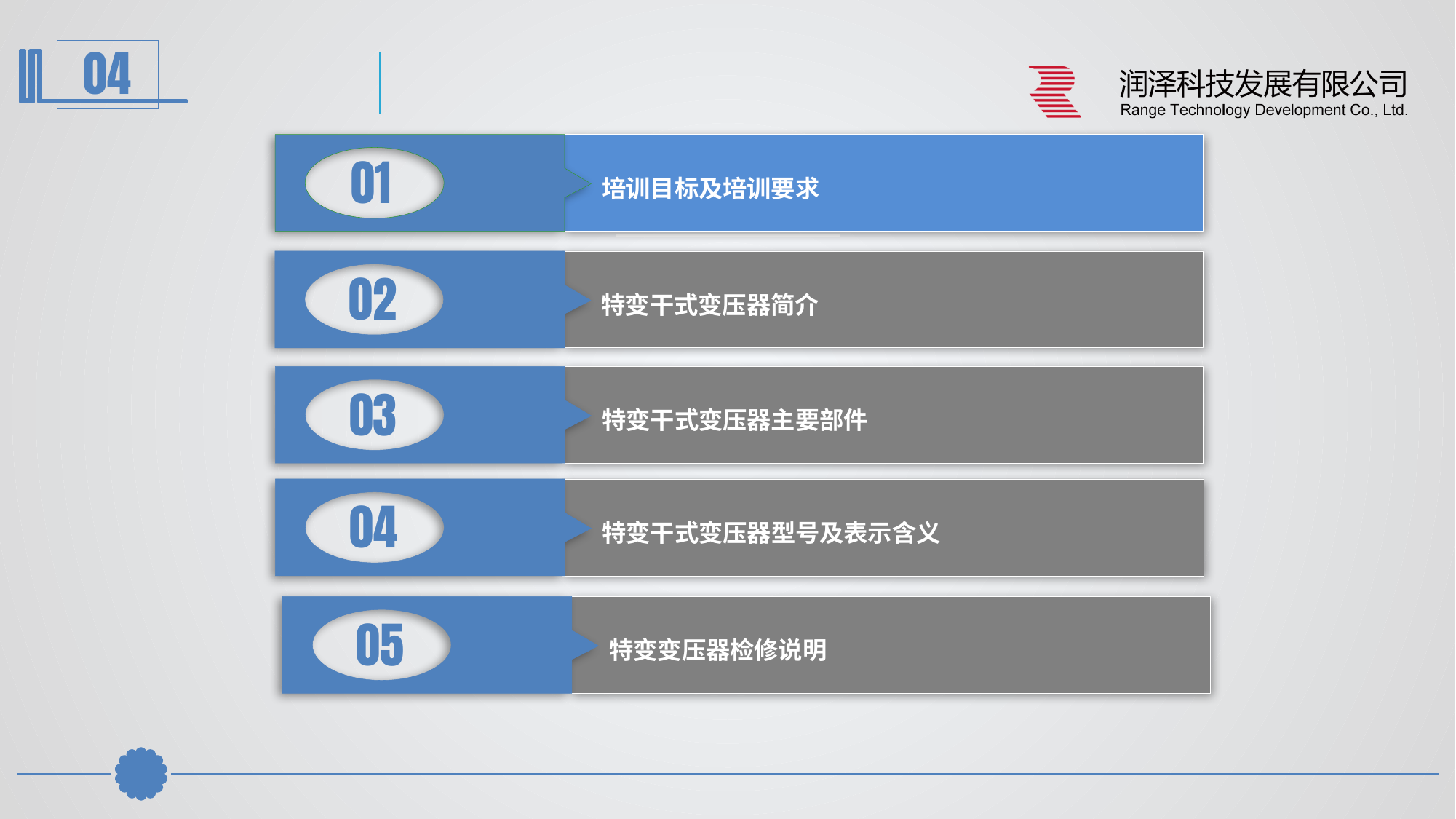

01
培训目标及培训要求

02
特变干式变压器简介

03
特变干式变压器主要部件

04
特变干式变压器型号及表示含义

05
特变变压器检修说明
2